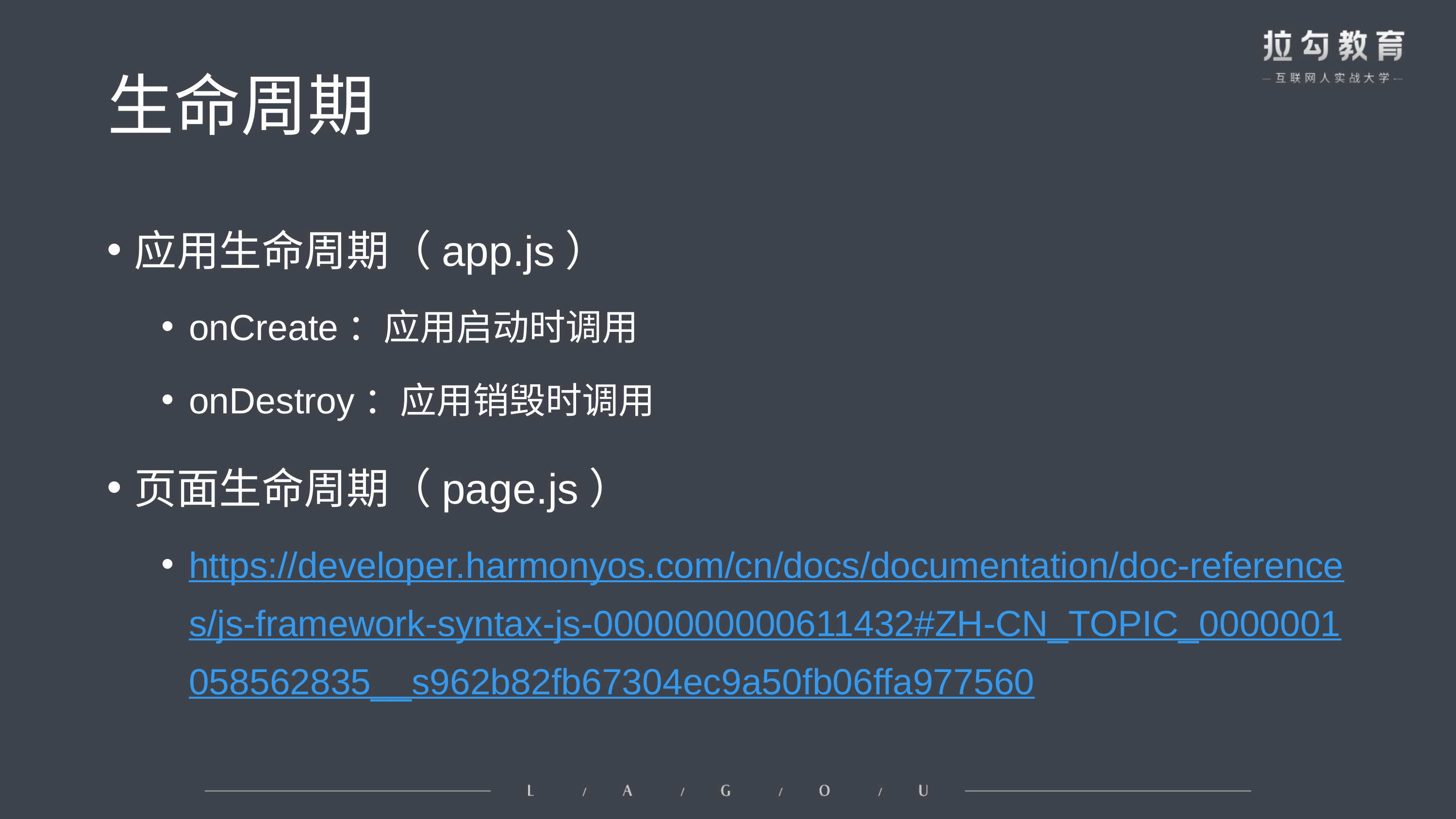

# 生命周期
应用生命周期（app.js）
onCreate：应用启动时调用
onDestroy：应用销毁时调用
页面生命周期（page.js）
https://developer.harmonyos.com/cn/docs/documentation/doc-references/js-framework-syntax-js-0000000000611432#ZH-CN_TOPIC_0000001058562835__s962b82fb67304ec9a50fb06ffa977560